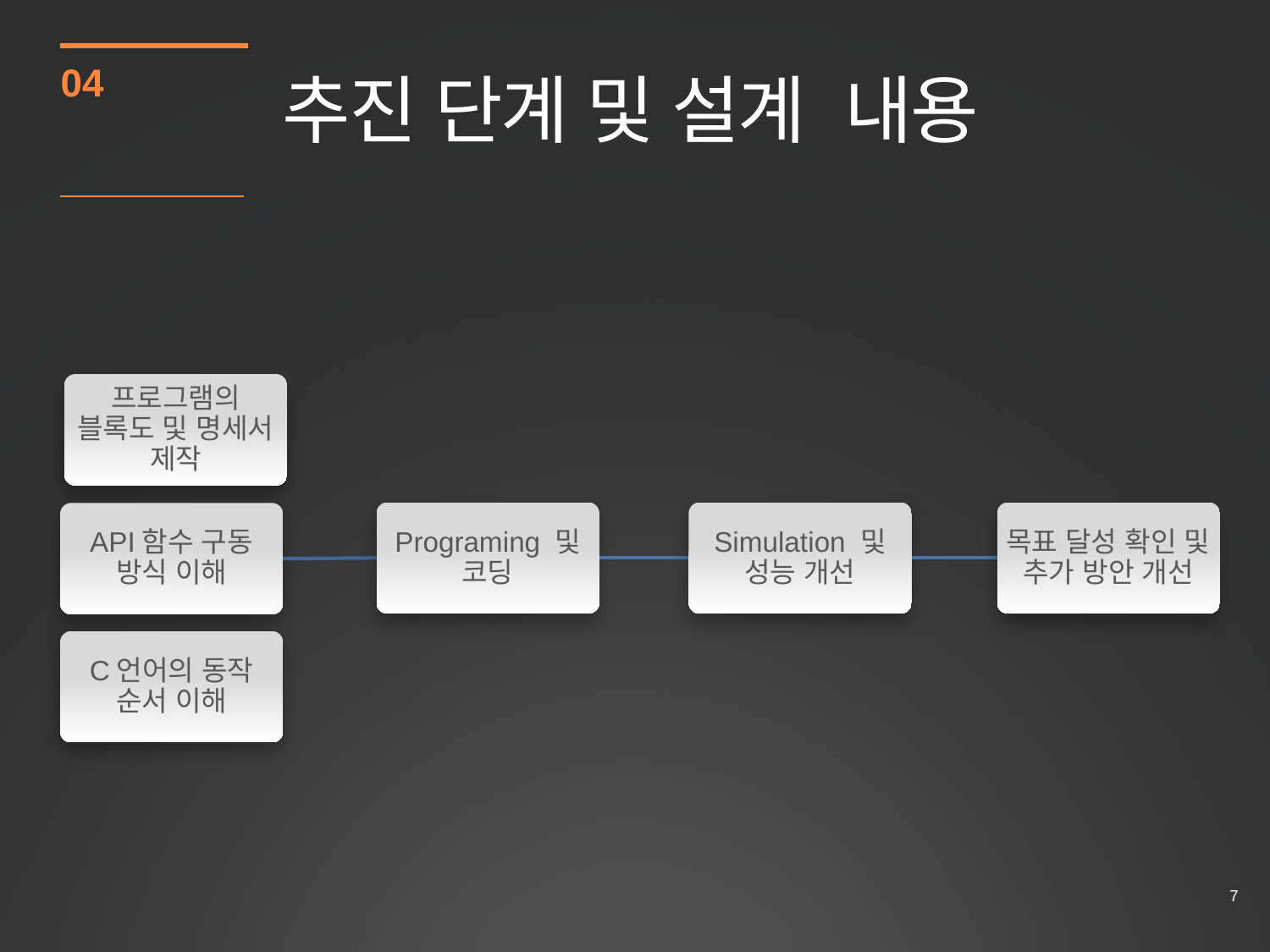

04
# 추진 단계 및 설계  내용
프로그램의 블록도 및 명세서 제작
API함수 구동 방식 이해

Programing 및 코딩

Simulation 및 성능 개선

목표 달성 확인 및 추가 방안 개선
C언어의 동작 순서 이해